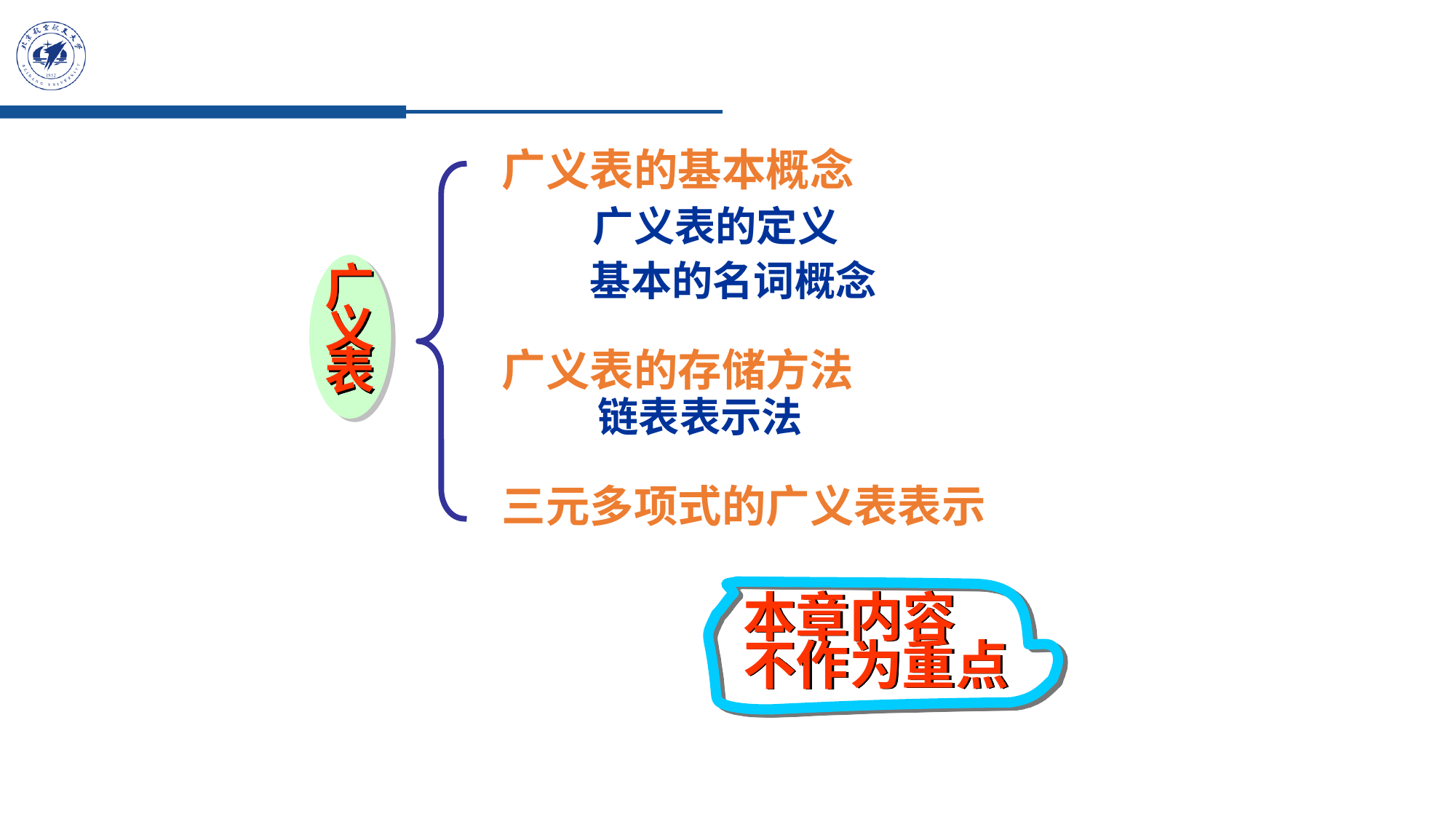

广义表的基本概念

广义表的定义
基本的名词概念

广
义
表
广义表的存储方法
链表表示法
三元多项式的广义表表示

本章内容
不作为重点